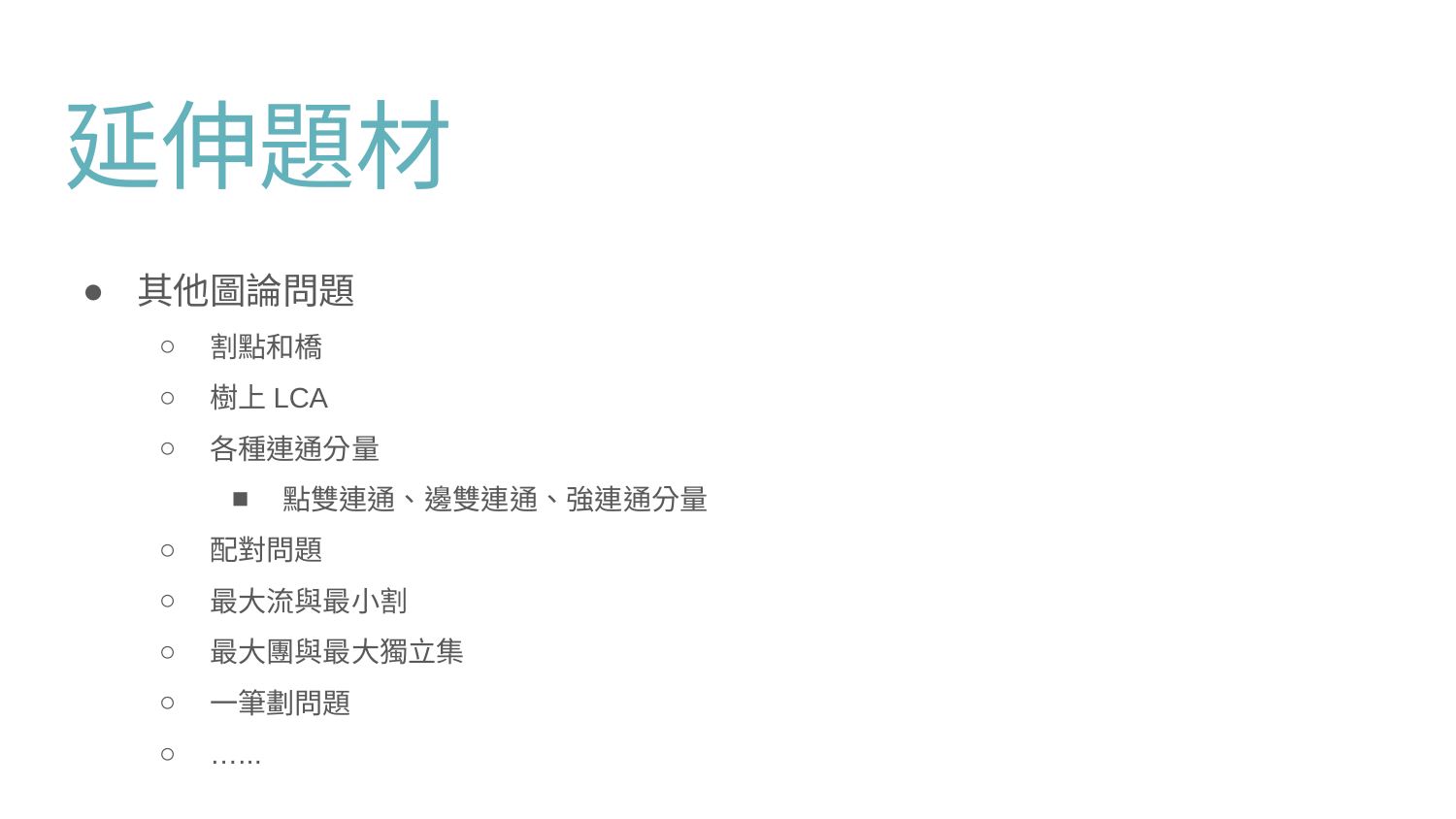

# 延伸題材
其他圖論問題
割點和橋
樹上LCA
各種連通分量
點雙連通、邊雙連通、強連通分量
配對問題
最大流與最小割
最大團與最大獨立集
一筆劃問題
…...